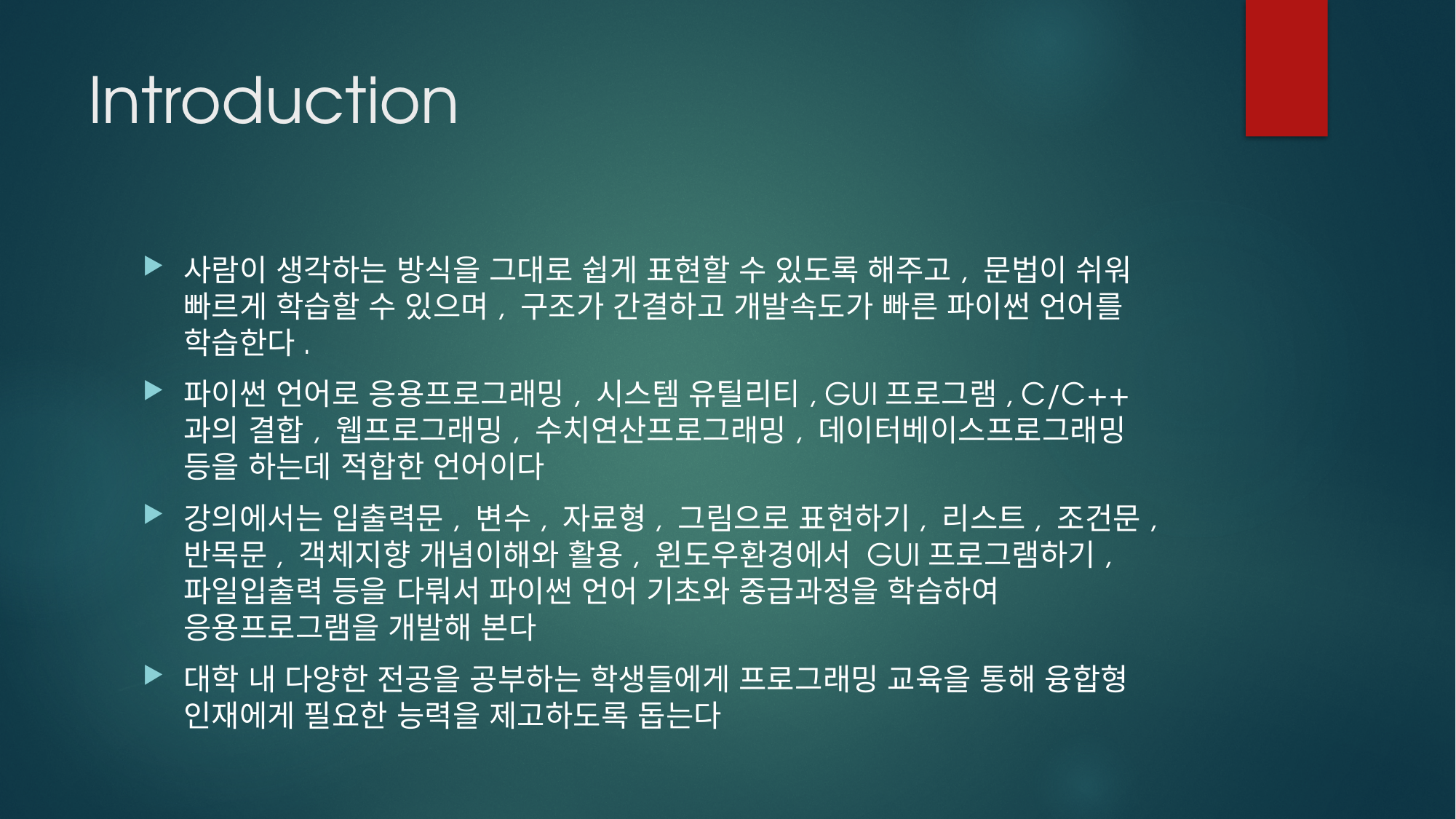

# Introduction
사람이 생각하는 방식을 그대로 쉽게 표현할 수 있도록 해주고, 문법이 쉬워 빠르게 학습할 수 있으며, 구조가 간결하고 개발속도가 빠른 파이썬 언어를 학습한다.
파이썬 언어로 응용프로그래밍, 시스템 유틸리티, GUI프로그램, C/C++과의 결합, 웹프로그래밍, 수치연산프로그래밍, 데이터베이스프로그래밍 등을 하는데 적합한 언어이다
강의에서는 입출력문, 변수, 자료형, 그림으로 표현하기, 리스트, 조건문, 반목문, 객체지향 개념이해와 활용, 윈도우환경에서 GUI프로그램하기, 파일입출력 등을 다뤄서 파이썬 언어 기초와 중급과정을 학습하여 응용프로그램을 개발해 본다
대학 내 다양한 전공을 공부하는 학생들에게 프로그래밍 교육을 통해 융합형 인재에게 필요한 능력을 제고하도록 돕는다